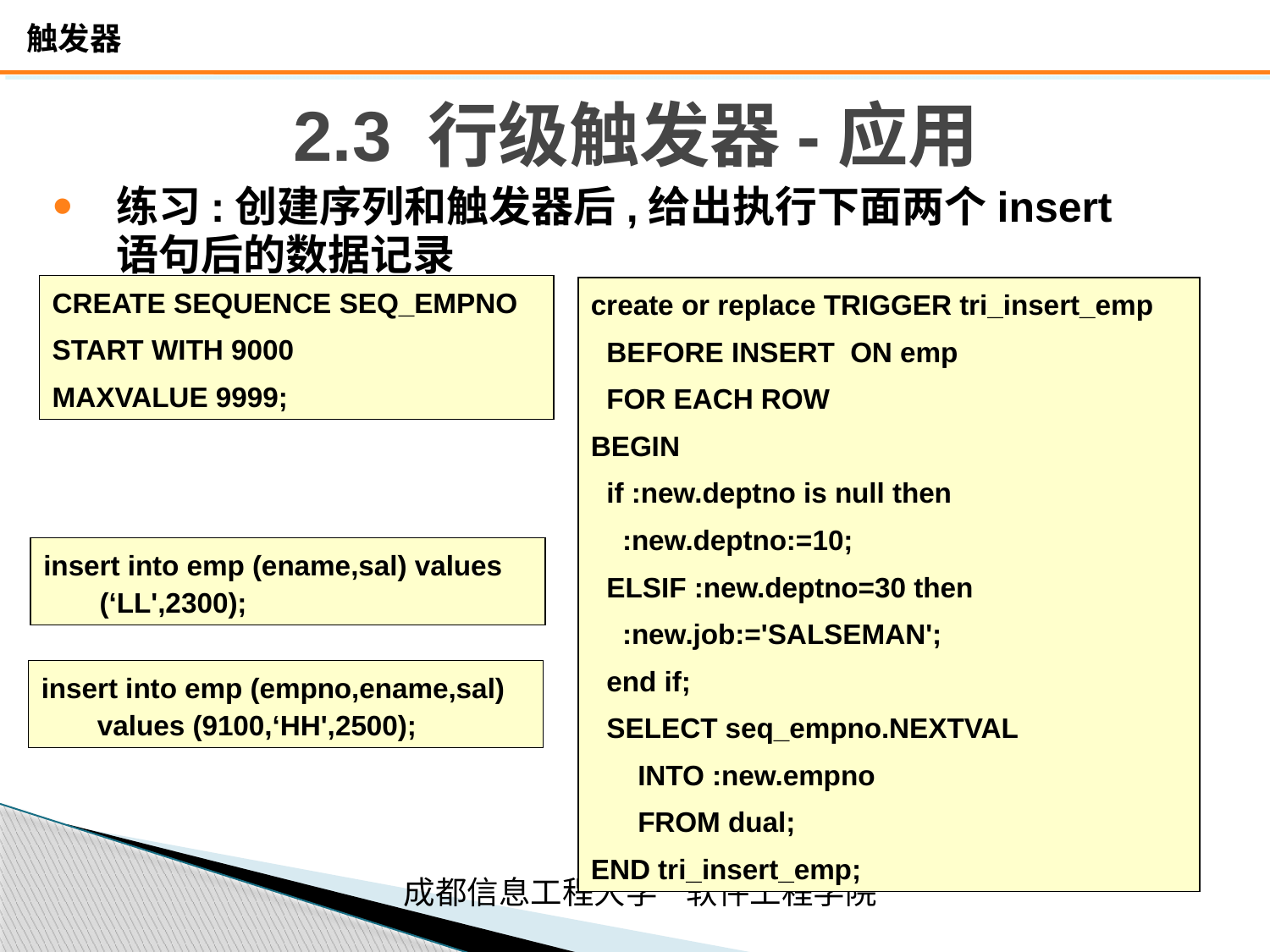

# 2.3 行级触发器-应用
练习:创建序列和触发器后,给出执行下面两个insert语句后的数据记录
CREATE SEQUENCE SEQ_EMPNO
START WITH 9000
MAXVALUE 9999;
create or replace TRIGGER tri_insert_emp
  BEFORE INSERT  ON emp
  FOR EACH ROW
BEGIN
  if :new.deptno is null then
    :new.deptno:=10;
  ELSIF :new.deptno=30 then
    :new.job:='SALSEMAN';
  end if;
  SELECT seq_empno.NEXTVAL
      INTO :new.empno
      FROM dual;
END tri_insert_emp;
insert into emp (ename,sal) values (‘LL',2300);
insert into emp (empno,ename,sal) values (9100,‘HH',2500);